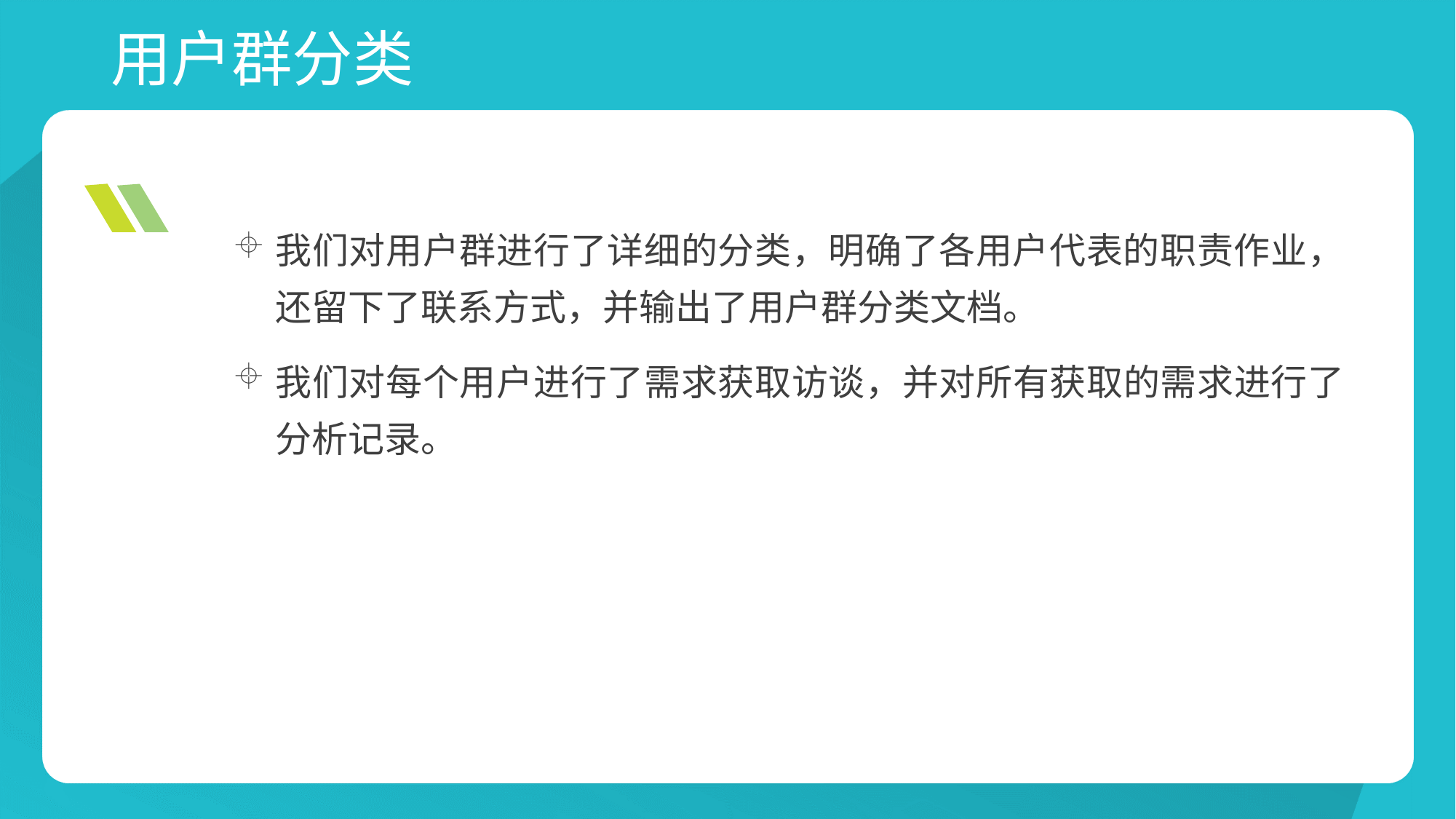

# 用户群分类

我们对用户群进行了详细的分类，明确了各用户代表的职责作业，还留下了联系方式，并输出了用户群分类文档。
我们对每个用户进行了需求获取访谈，并对所有获取的需求进行了分析记录。